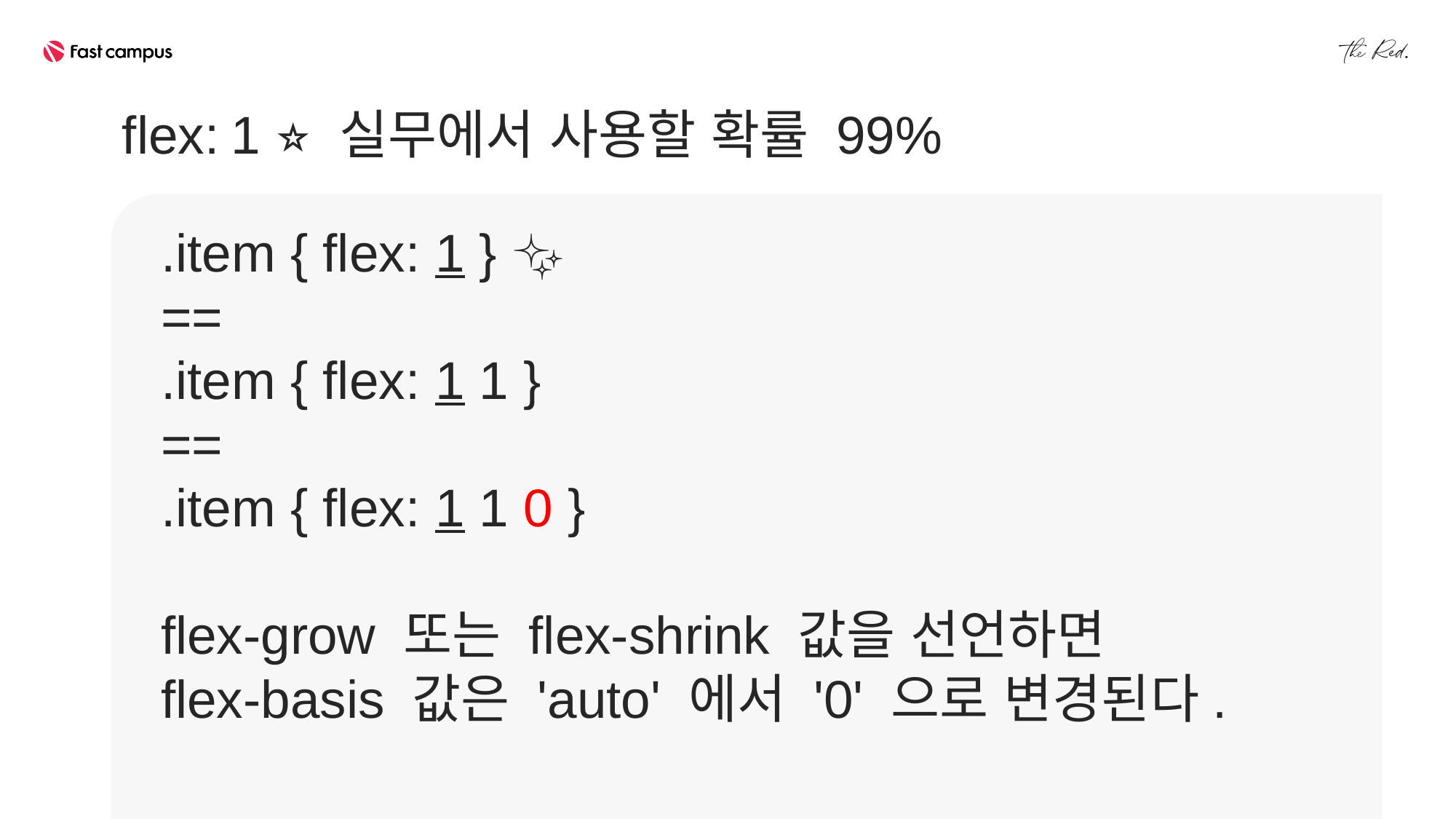

flex: 1 ⭐ 실무에서 사용할 확률 99%
.item { flex: 1 } ✨
==
.item { flex: 1 1 }
==
.item { flex: 1 1 0 }

flex-grow 또는 flex-shrink 값을 선언하면
flex-basis 값은 'auto' 에서 '0' 으로 변경된다.